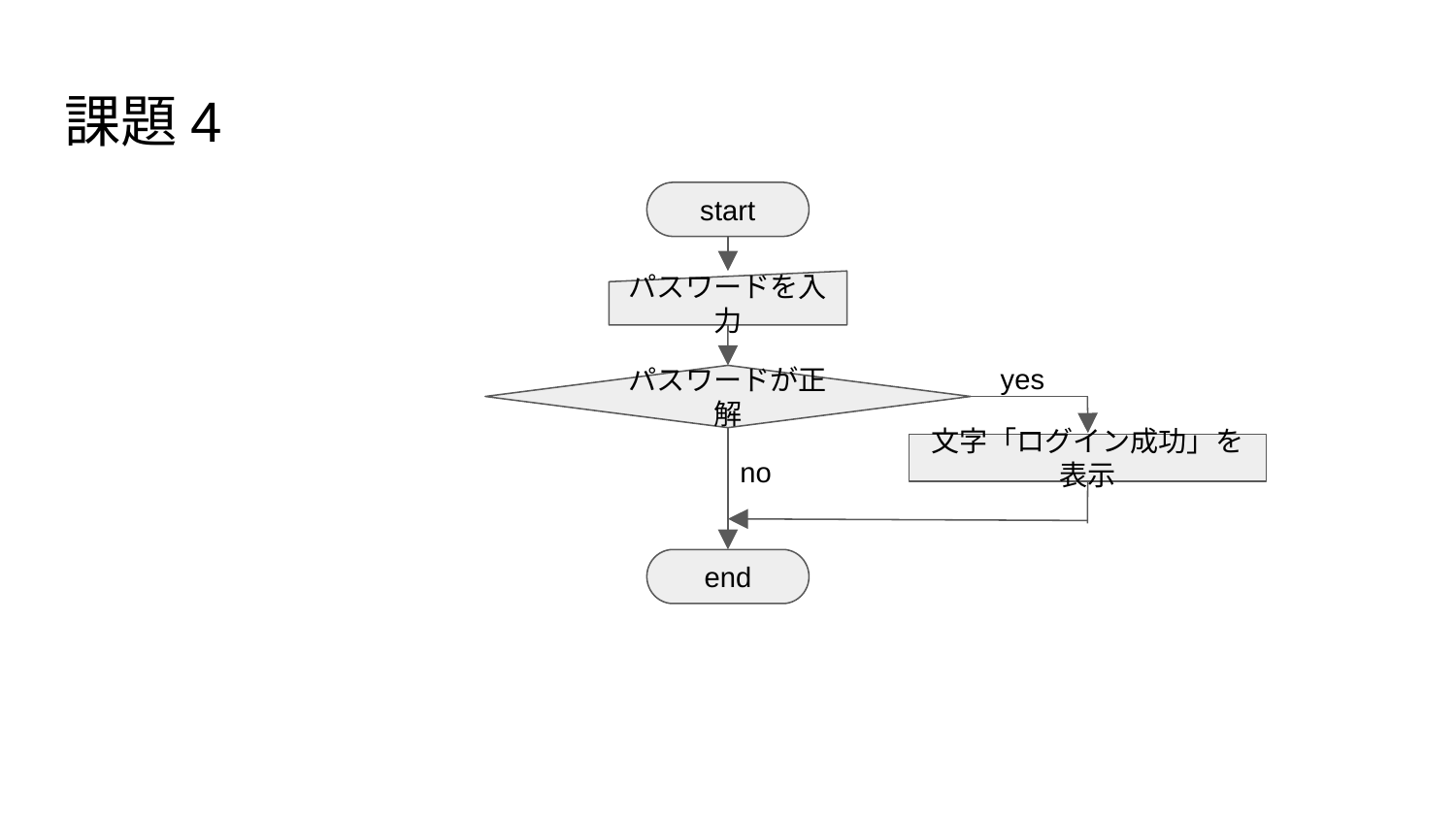

# 課題4
start
パスワードを入力
yes
パスワードが正解
文字「ログイン成功」を表示
no
end